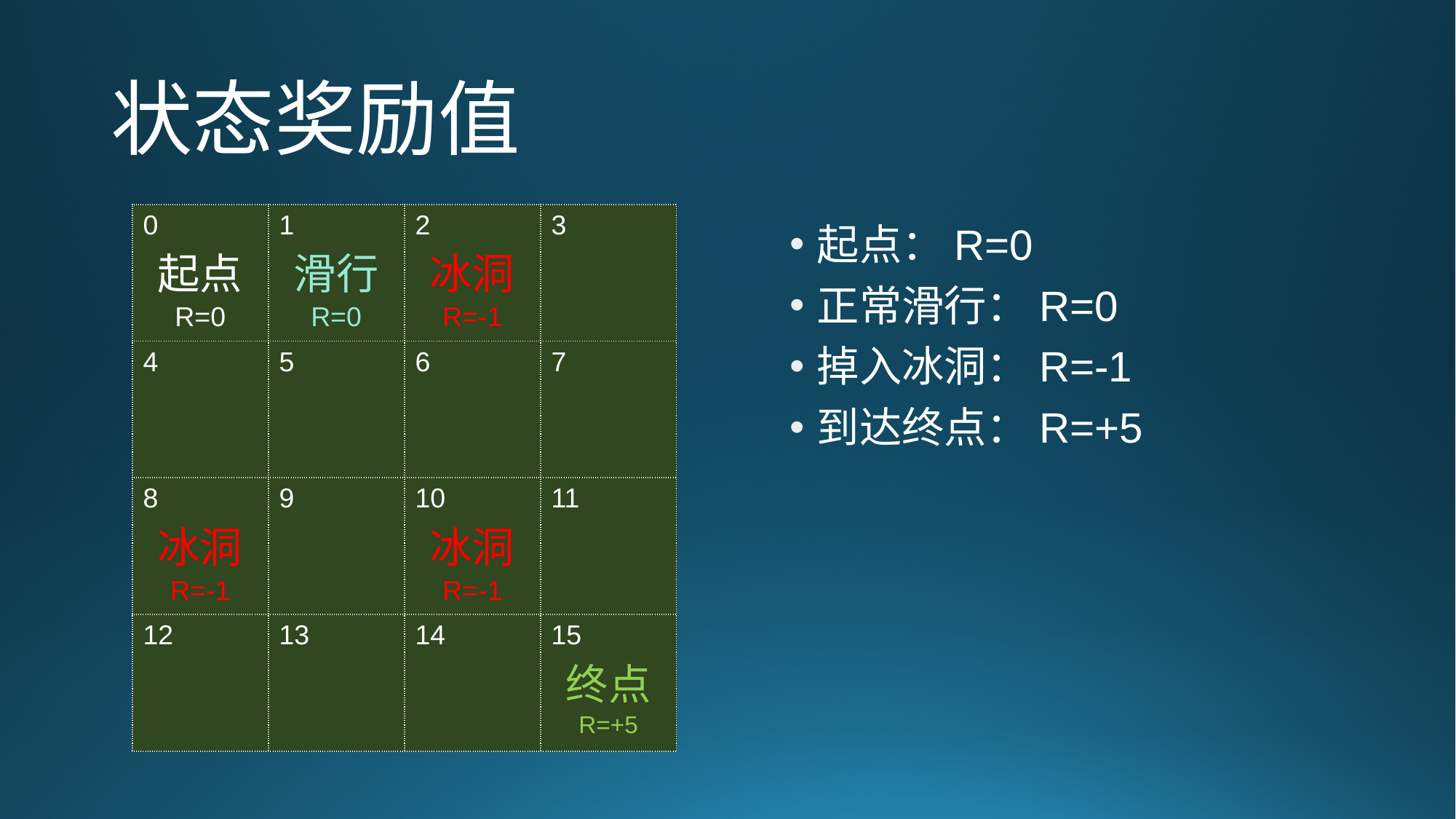

# 状态奖励值
| 0 起点 R=0 | 1 滑行 R=0 | 2 冰洞 R=-1 | 3 |
| --- | --- | --- | --- |
| 4 | 5 | 6 | 7 |
| 8 冰洞 R=-1 | 9 | 10 冰洞 R=-1 | 11 |
| 12 | 13 | 14 | 15 终点 R=+5 |
起点：R=0
正常滑行：R=0
掉入冰洞：R=-1
到达终点：R=+5